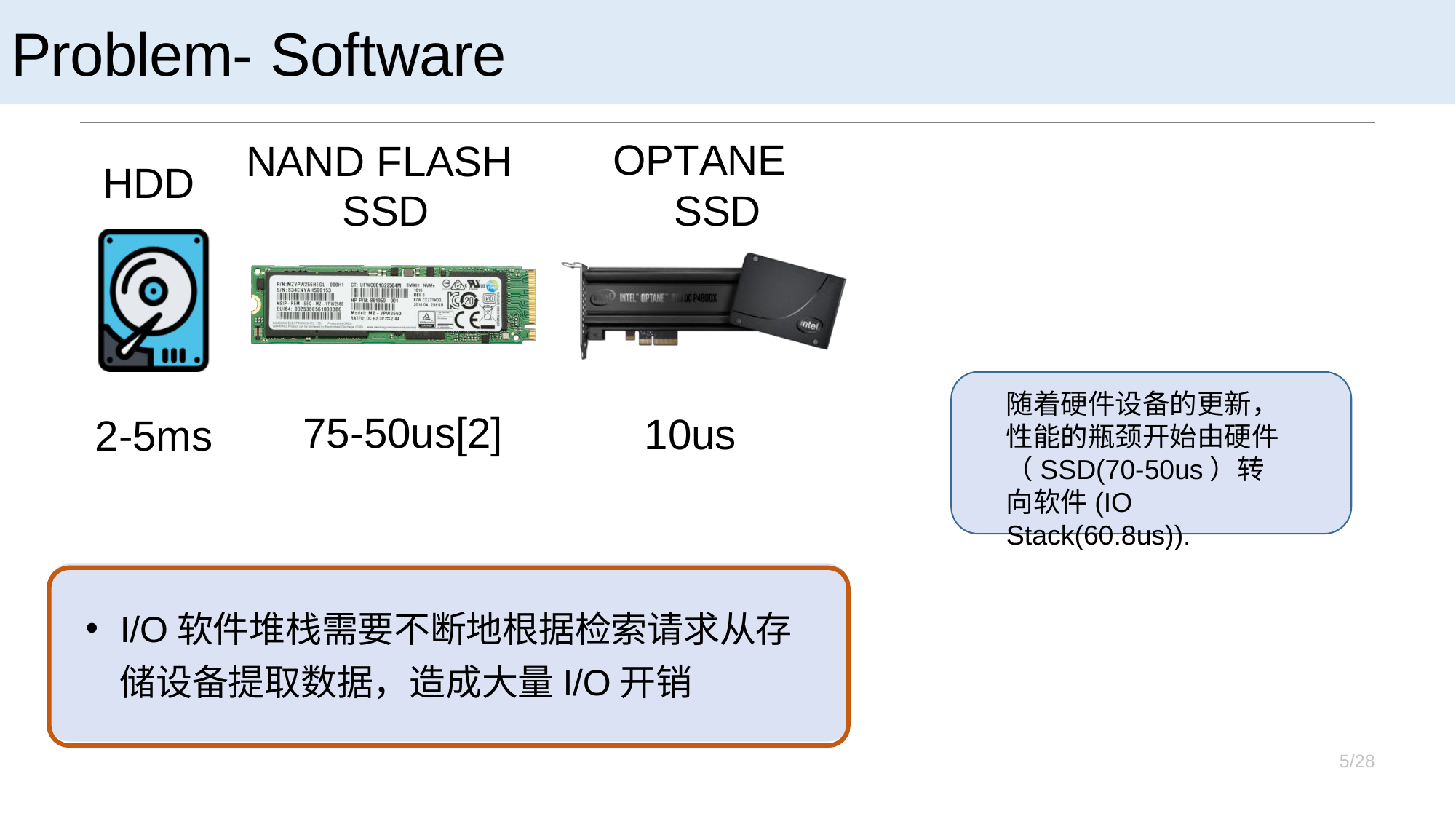

# Problem- Software
NAND FLASH  SSD
OPTANE  SSD
HDD

随着硬件设备的更新，性能的瓶颈开始由硬件（SSD(70-50us）转向软件(IO Stack(60.8us)).
75-50us[2]
2-5ms
10us

I/O软件堆栈需要不断地根据检索请求从存储设备提取数据，造成大量I/O开销
5/28